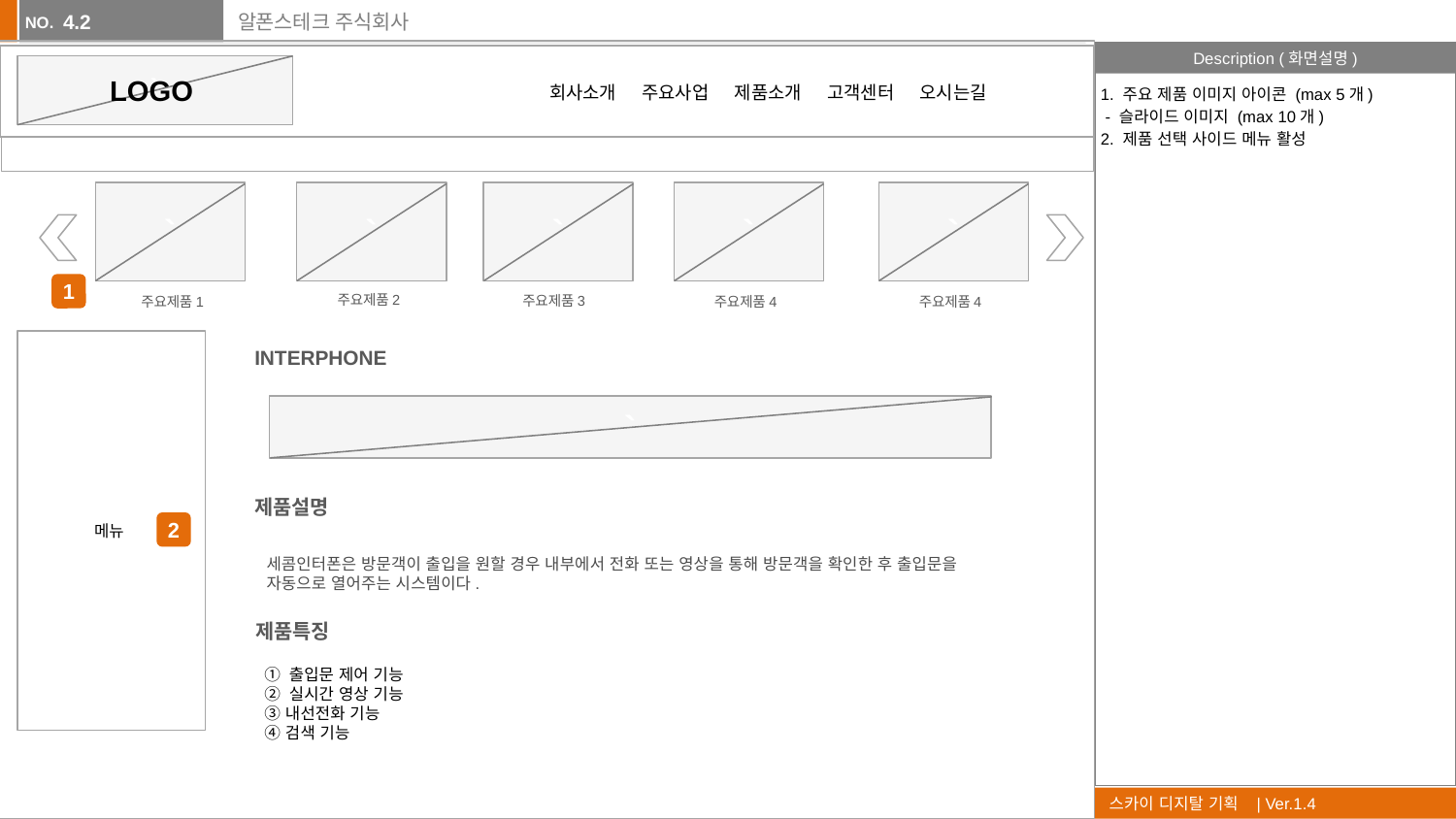

4.2
# 알폰스테크 주식회사

`
LOGO
회사소개     주요사업     제품소개     고객센터     오시는길
1. 주요 제품 이미지 아이콘 (max 5개)
 - 슬라이드 이미지 (max 10개)
2. 제품 선택 사이드 메뉴 활성

`
`
`
`
`

1
주요제품2
주요제품3
주요제품1
주요제품4
주요제품4
메뉴
INTERPHONE
`
제품설명
2
세콤인터폰은 방문객이 출입을 원할 경우 내부에서 전화 또는 영상을 통해 방문객을 확인한 후 출입문을 자동으로 열어주는 시스템이다.
제품특징
① 출입문 제어 기능
② 실시간 영상 기능
③ 내선전화 기능
④ 검색 기능
공지사항